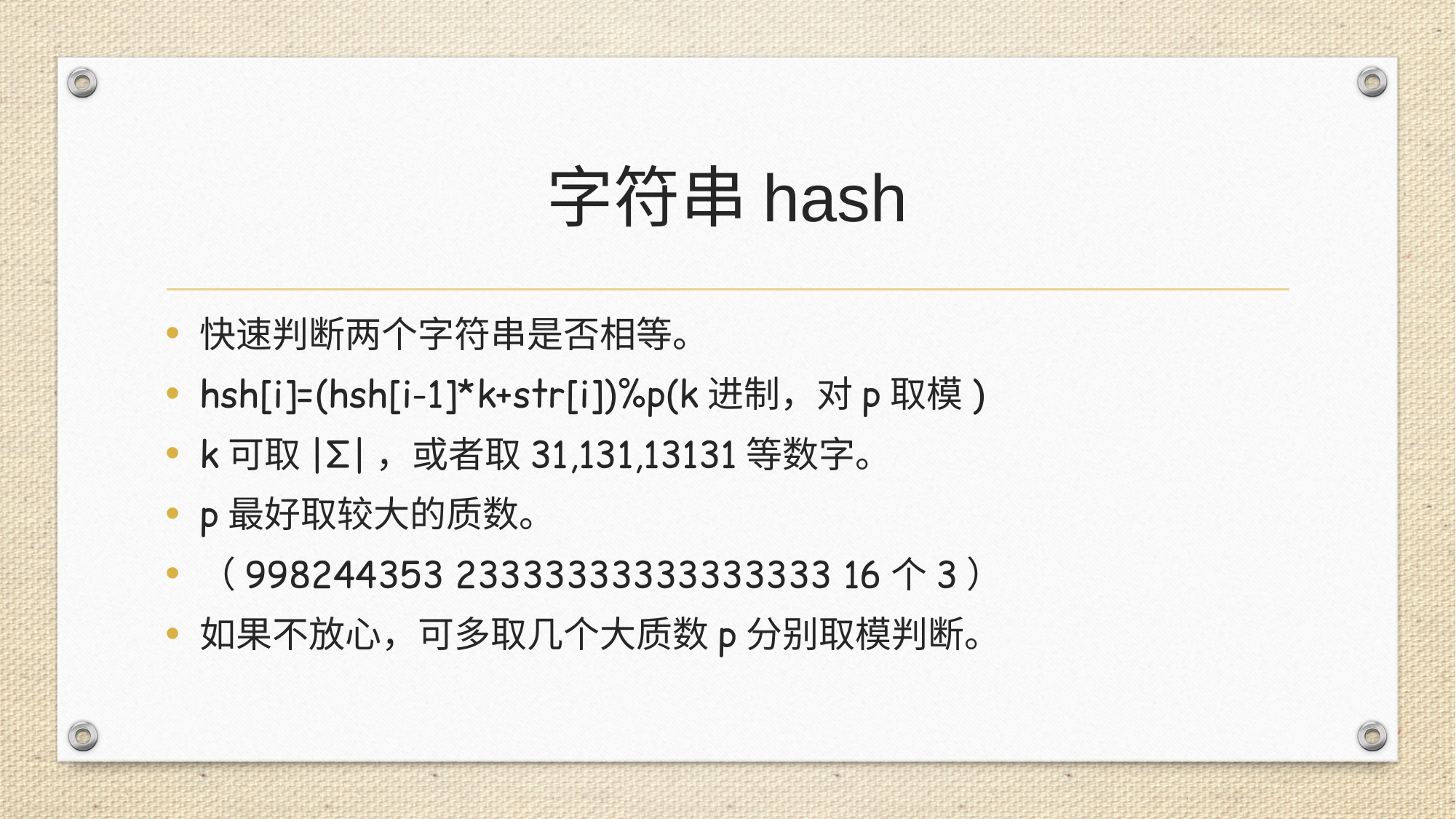

# 字符串hash
快速判断两个字符串是否相等。
hsh[i]=(hsh[i-1]*k+str[i])%p(k进制，对p取模)
k可取|Σ|，或者取31,131,13131等数字。
p最好取较大的质数。
（998244353 23333333333333333 16个3）
如果不放心，可多取几个大质数p分别取模判断。